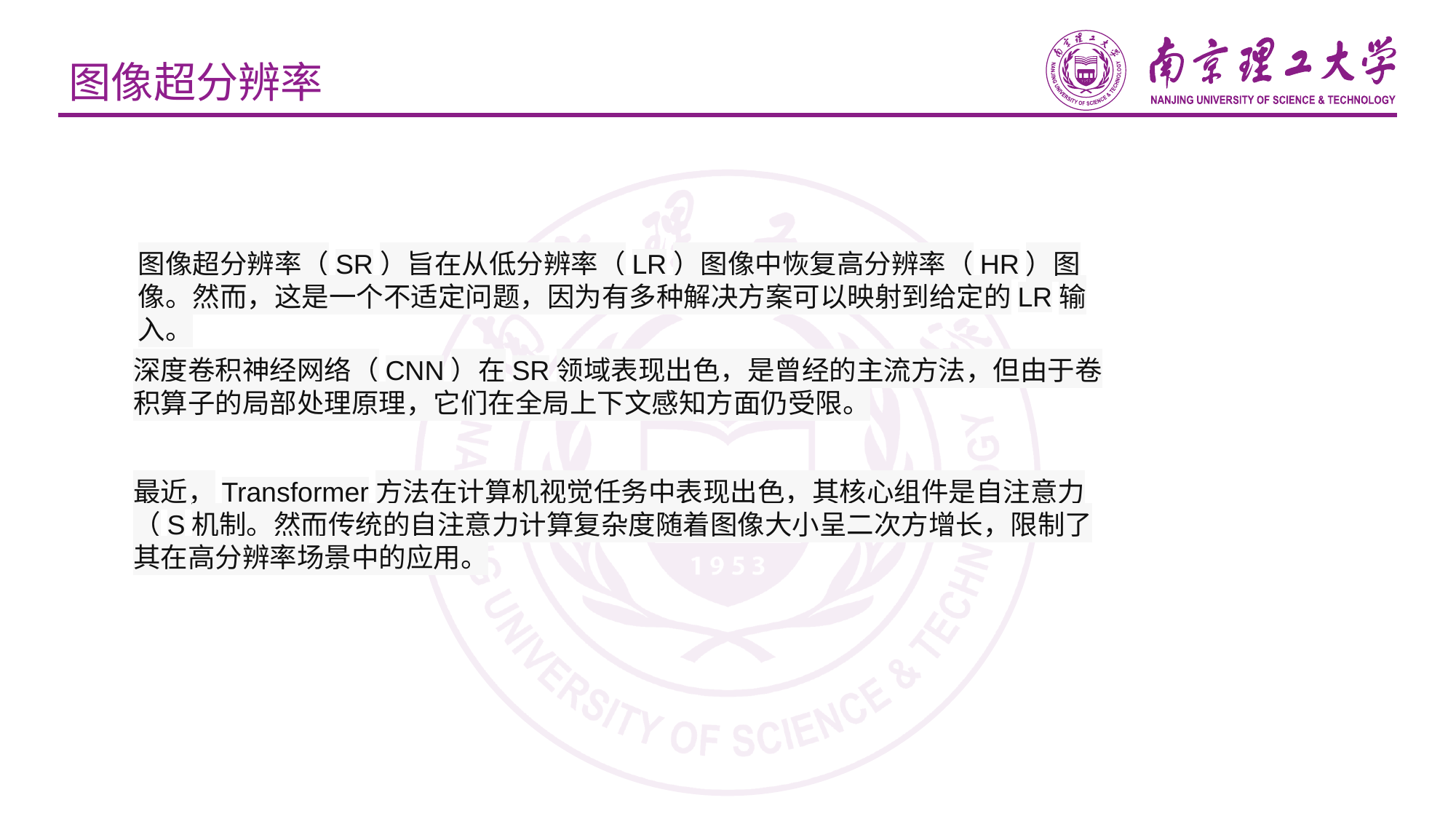

# 图像超分辨率
图像超分辨率（SR）旨在从低分辨率（LR）图像中恢复高分辨率（HR）图像。然而，这是一个不适定问题，因为有多种解决方案可以映射到给定的LR输入。
深度卷积神经网络（CNN）在SR领域表现出色，是曾经的主流方法，但由于卷积算子的局部处理原理，它们在全局上下文感知方面仍受限。
最近，Transformer方法在计算机视觉任务中表现出色，其核心组件是自注意力（S机制。然而传统的自注意力计算复杂度随着图像大小呈二次方增长，限制了其在高分辨率场景中的应用。